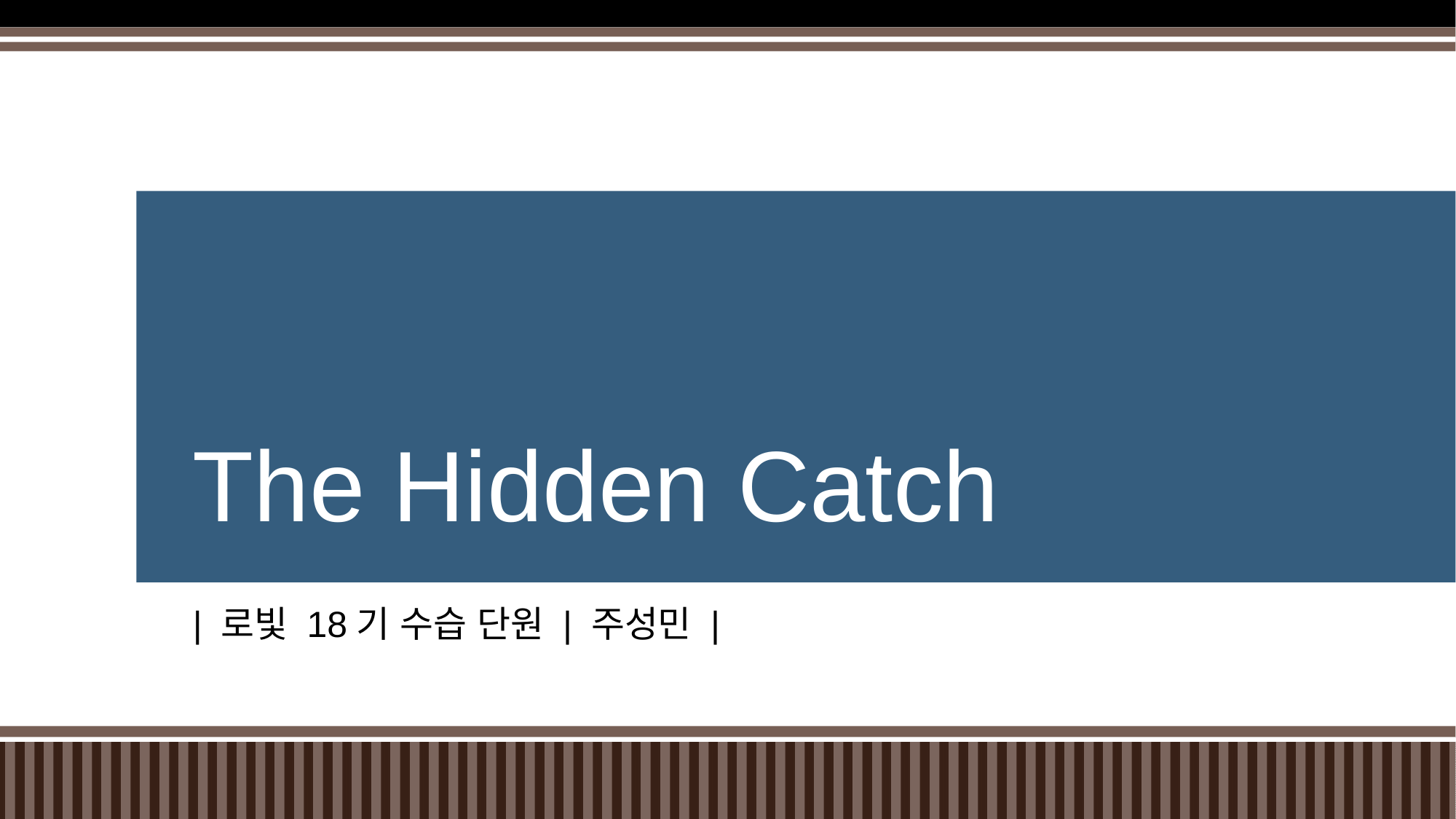

# The Hidden Catch
| 로빛 18기 수습 단원 | 주성민 |